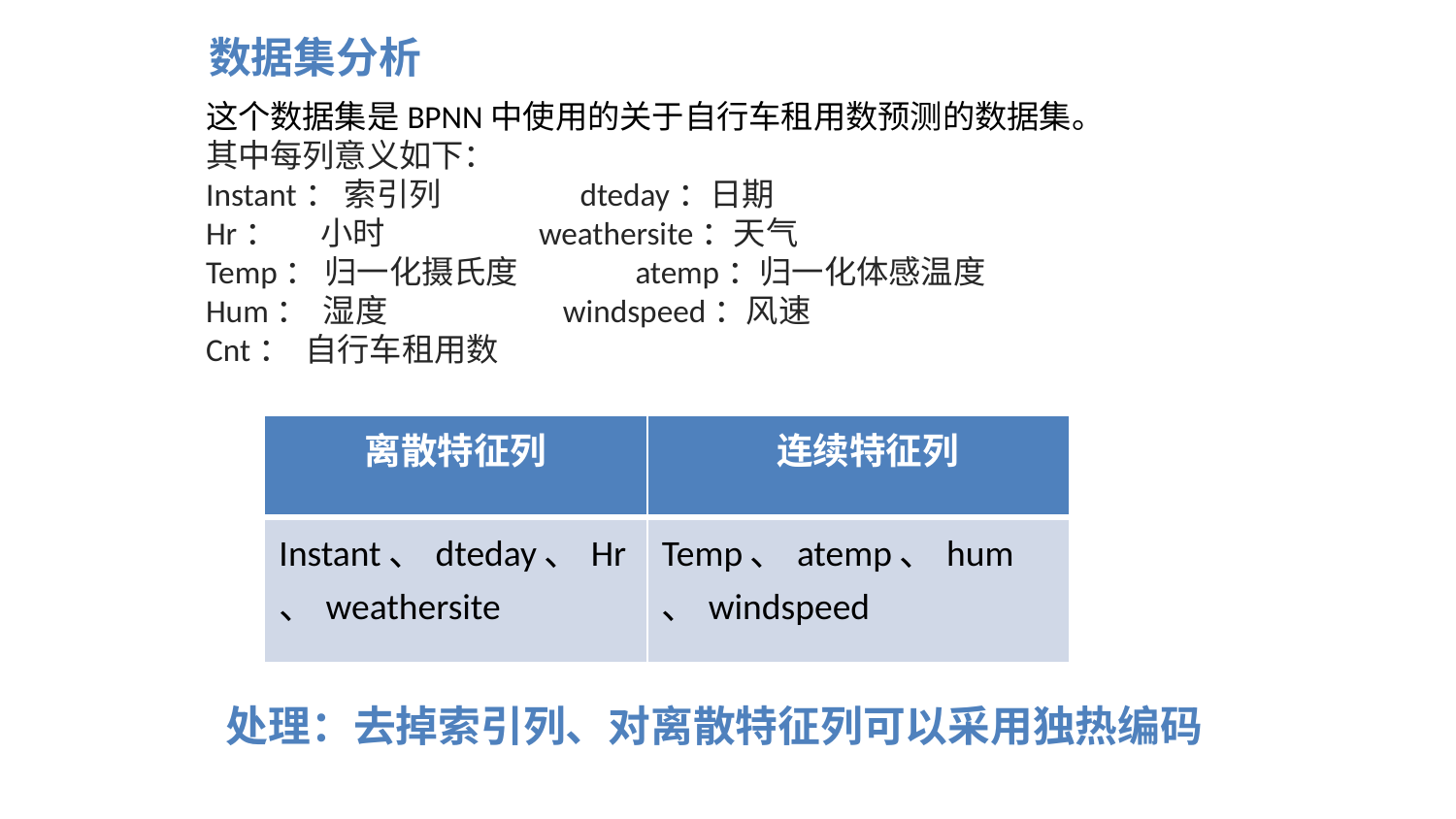

数据集分析
这个数据集是BPNN中使用的关于自行车租用数预测的数据集。
其中每列意义如下：
Instant： 索引列                  dteday：日期
Hr：      小时                    weathersite：天气
Temp： 归一化摄氏度               atemp：归一化体感温度
Hum：  湿度                       windspeed：风速
Cnt：  自行车租用数
70%
| 离散特征列 | 连续特征列 |
| --- | --- |
| Instant、dteday、Hr、weathersite | Temp、atemp、hum、windspeed |
52%
45%
处理：去掉索引列、对离散特征列可以采用独热编码